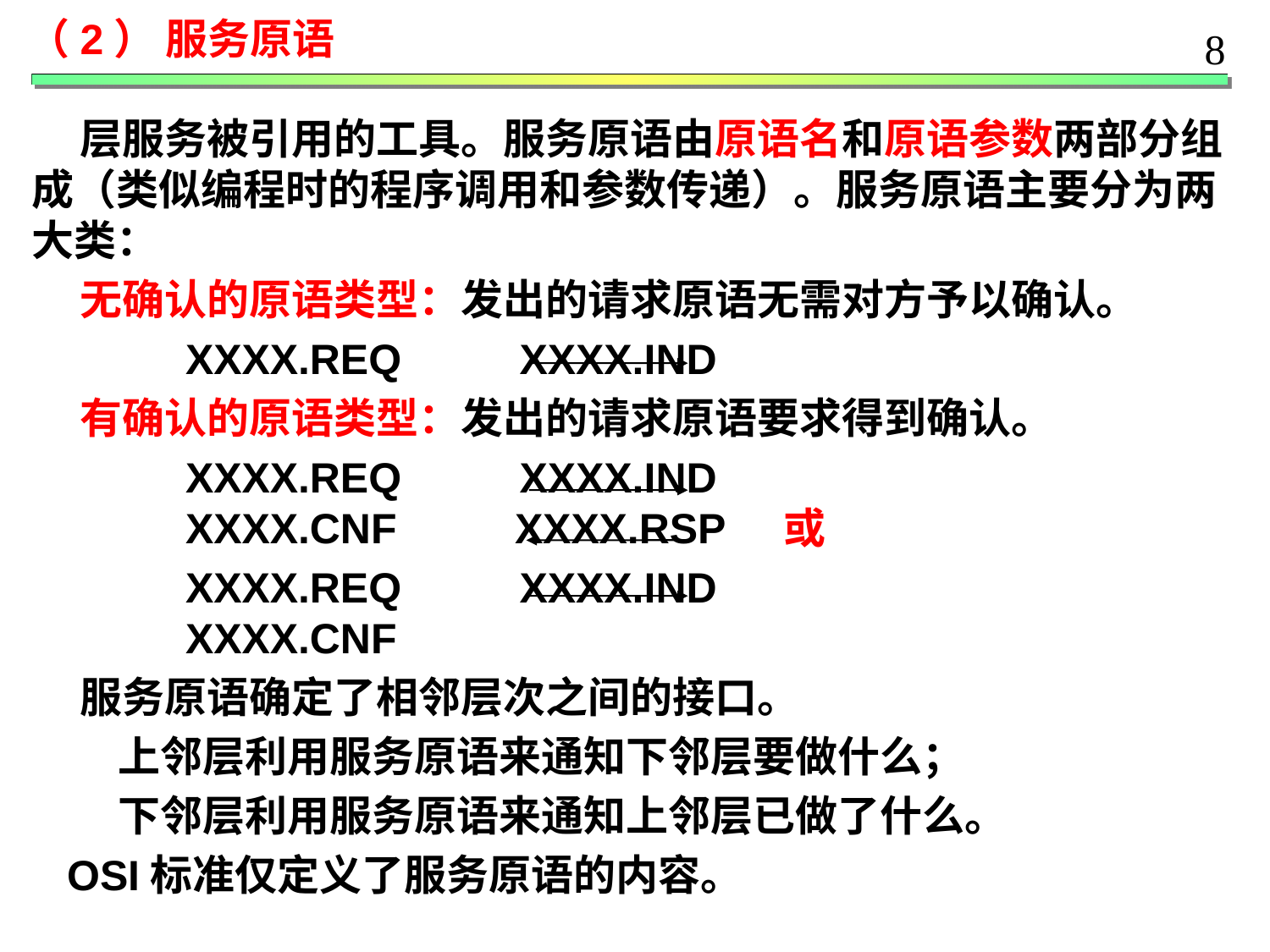

（2） 服务原语
8

    层服务被引用的工具。服务原语由原语名和原语参数两部分组成（类似编程时的程序调用和参数传递）。服务原语主要分为两大类：
    无确认的原语类型：发出的请求原语无需对方予以确认。
             XXXX.REQ          XXXX.IND
    有确认的原语类型：发出的请求原语要求得到确认。
             XXXX.REQ          XXXX.IND
             XXXX.CNF          XXXX.RSP    或
             XXXX.REQ          XXXX.IND
             XXXX.CNF
    服务原语确定了相邻层次之间的接口。
        上邻层利用服务原语来通知下邻层要做什么；
        下邻层利用服务原语来通知上邻层已做了什么。
   OSI标准仅定义了服务原语的内容。